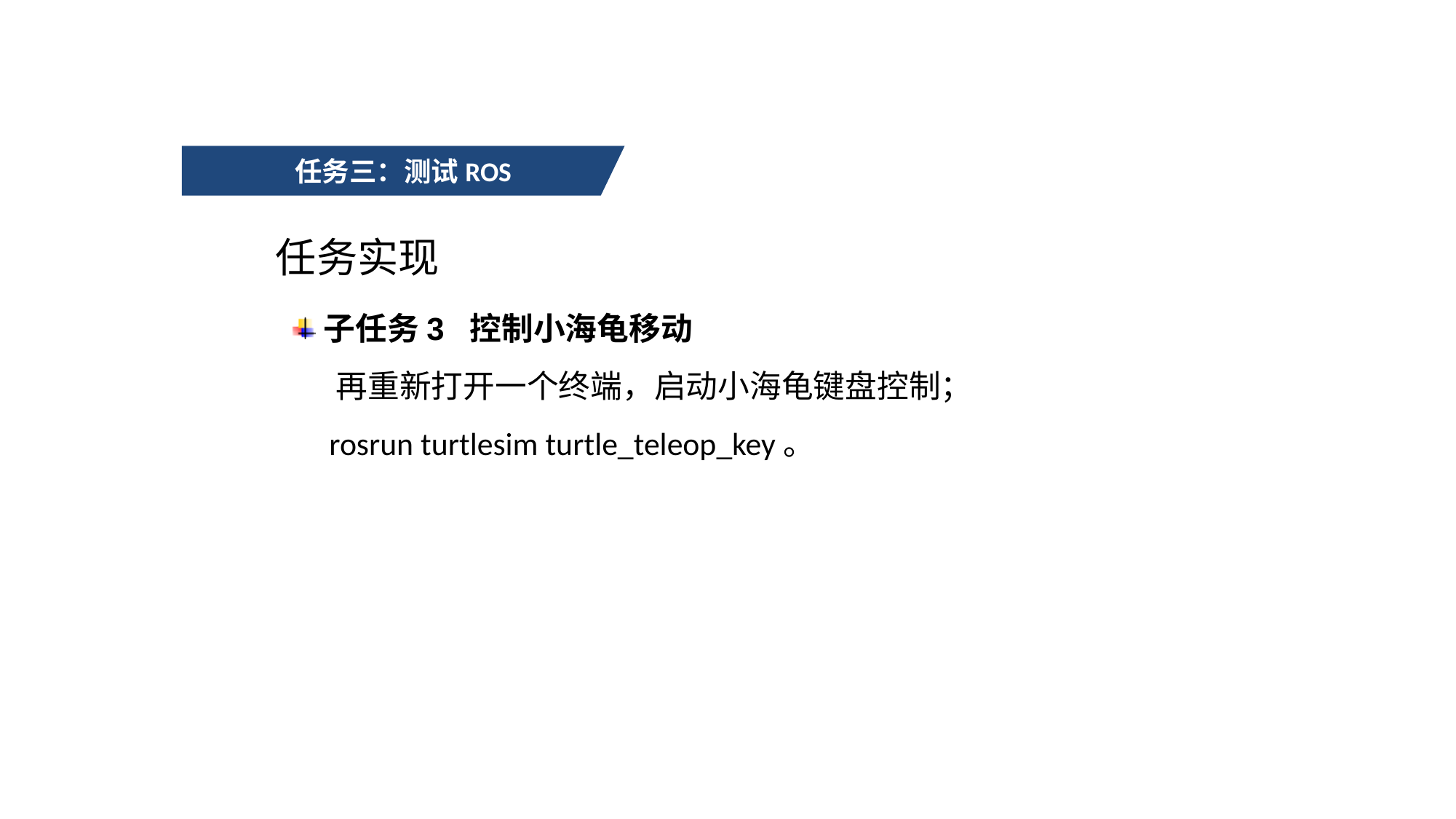

任务三：测试ROS
任务实现
子任务3  控制小海龟移动
     再重新打开一个终端，启动小海龟键盘控制；
     rosrun turtlesim turtle_teleop_key。